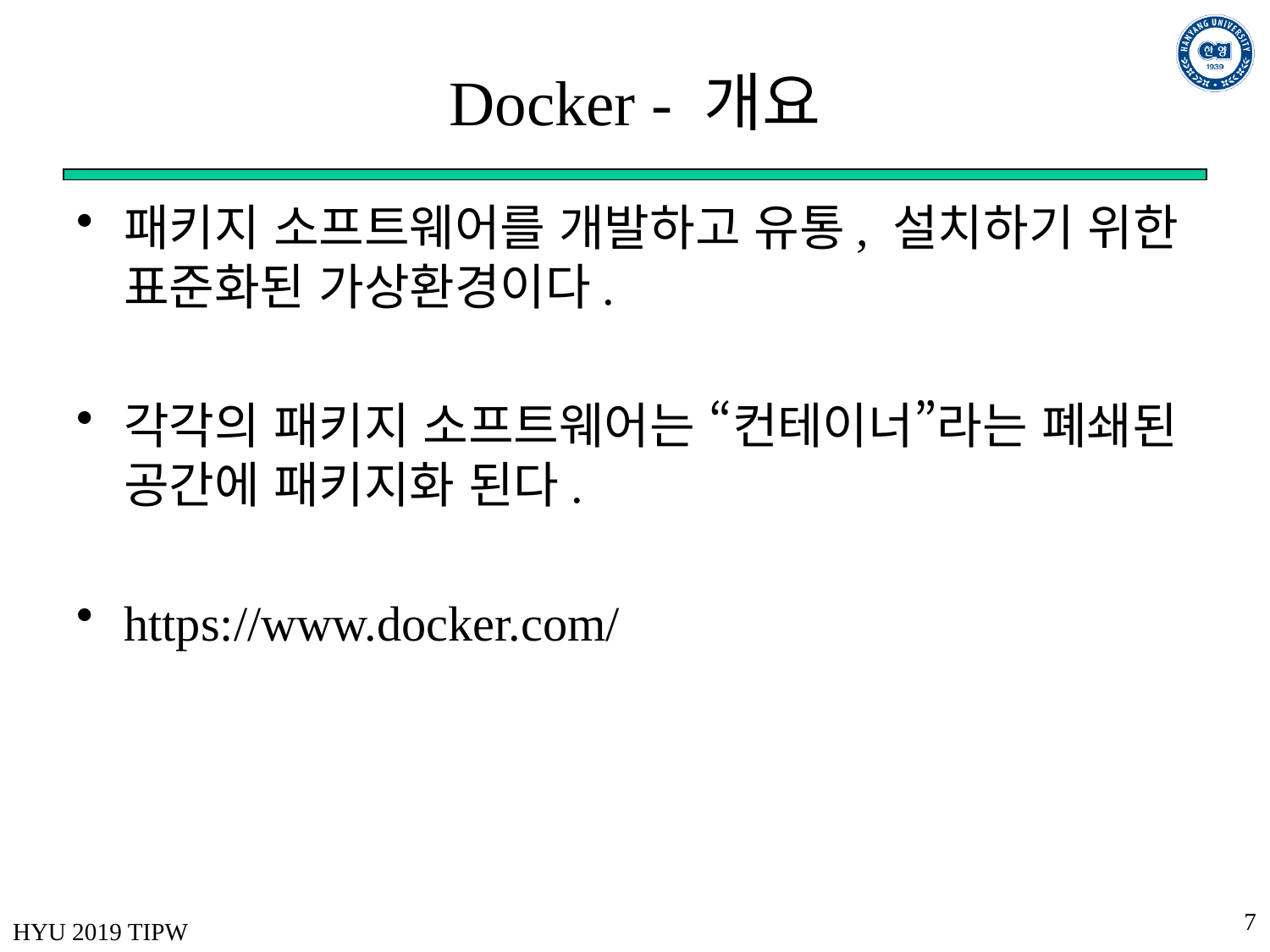

# Docker - 개요
패키지 소프트웨어를 개발하고 유통, 설치하기 위한 표준화된 가상환경이다.

각각의 패키지 소프트웨어는 “컨테이너”라는 폐쇄된 공간에 패키지화 된다.

https://www.docker.com/

7
HYU 2019 TIPW